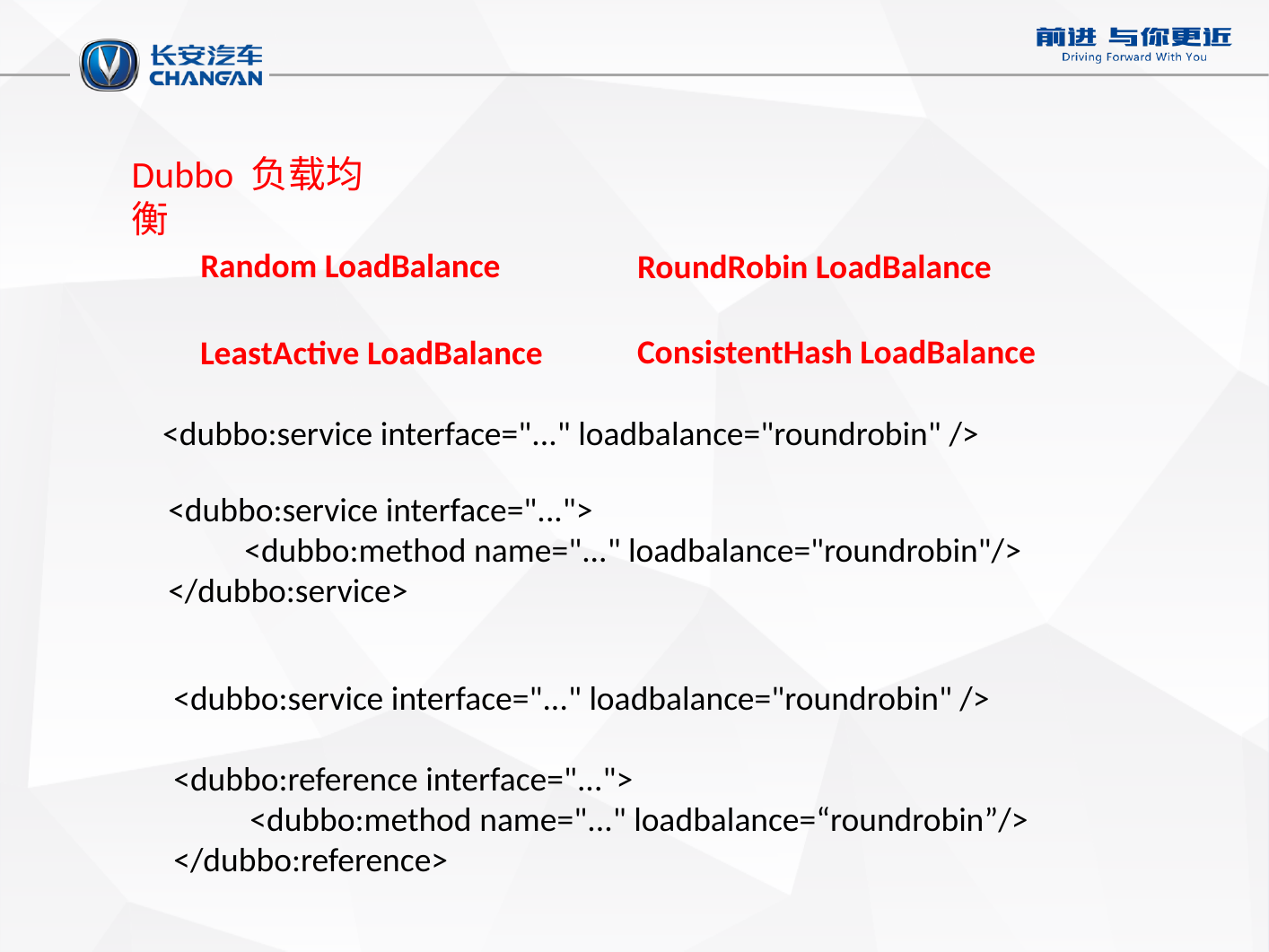

Dubbo 负载均衡
Random LoadBalance
RoundRobin LoadBalance
ConsistentHash LoadBalance
LeastActive LoadBalance
<dubbo:service interface="..." loadbalance="roundrobin" />
<dubbo:service interface="...">
          <dubbo:method name="..." loadbalance="roundrobin"/> </dubbo:service>
<dubbo:service interface="..." loadbalance="roundrobin" />
<dubbo:reference interface="...">
          <dubbo:method name="..." loadbalance=“roundrobin”/> </dubbo:reference>